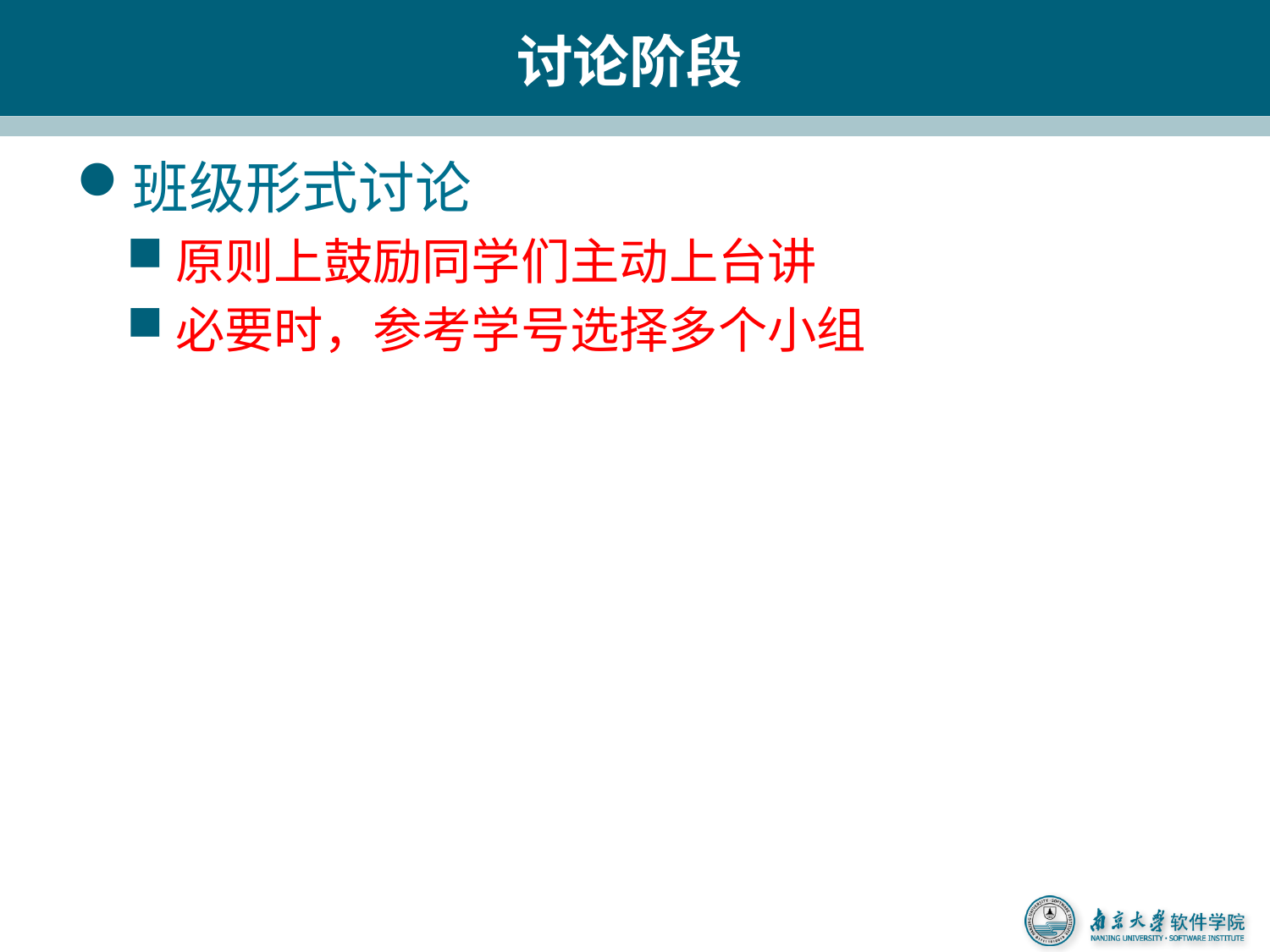

# 讨论阶段
班级形式讨论
原则上鼓励同学们主动上台讲
必要时，参考学号选择多个小组